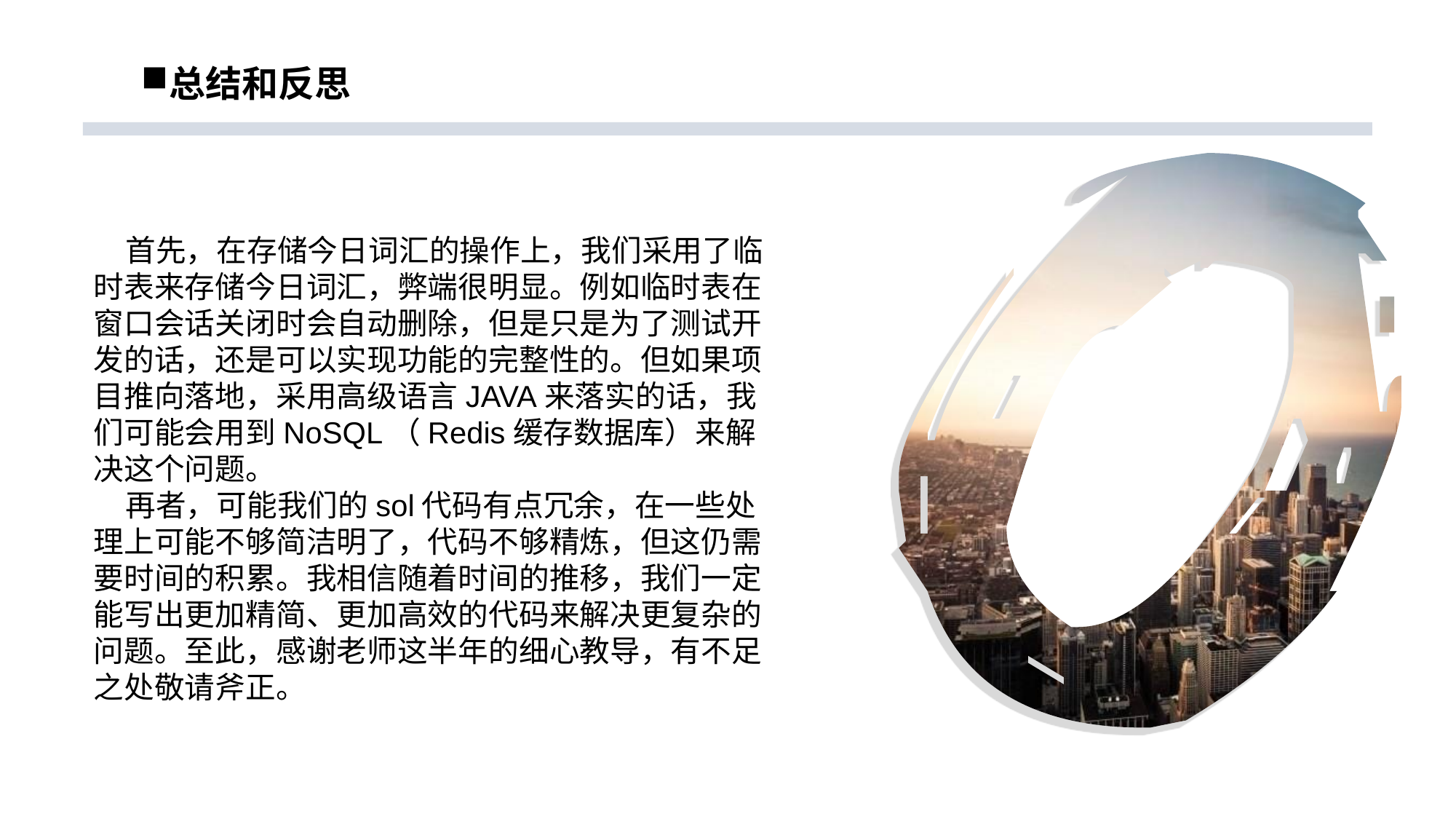

# 总结和反思

首先，在存储今日词汇的操作上，我们采用了临时表来存储今日词汇，弊端很明显。例如临时表在窗口会话关闭时会自动删除，但是只是为了测试开发的话，还是可以实现功能的完整性的。但如果项目推向落地，采用高级语言JAVA来落实的话，我们可能会用到NoSQL（Redis缓存数据库）来解决这个问题。
再者，可能我们的sol代码有点冗余，在一些处理上可能不够简洁明了，代码不够精炼，但这仍需要时间的积累。我相信随着时间的推移，我们一定能写出更加精简、更加高效的代码来解决更复杂的问题。至此，感谢老师这半年的细心教导，有不足之处敬请斧正。